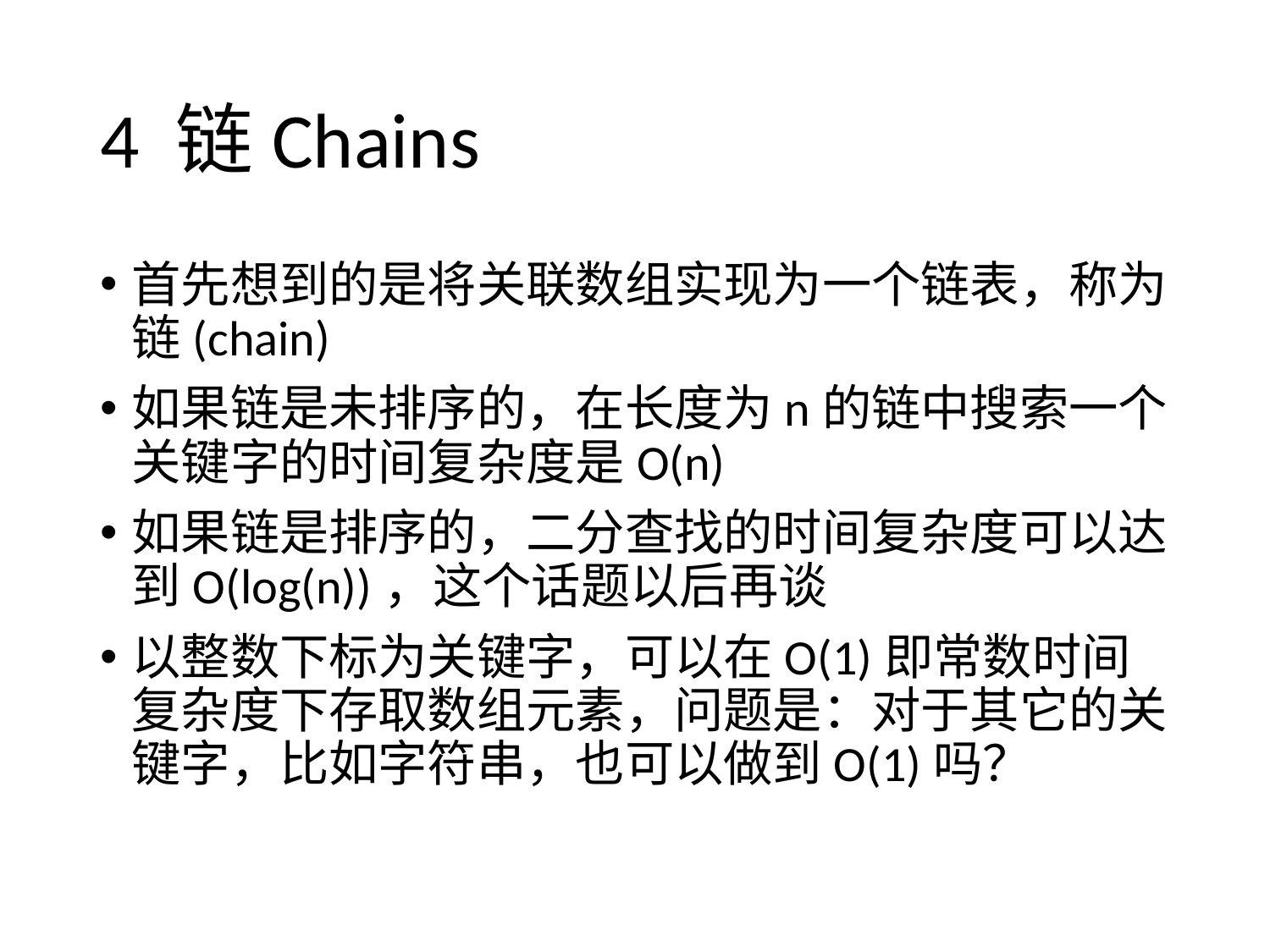

# 4 链Chains
首先想到的是将关联数组实现为一个链表，称为链(chain)
如果链是未排序的，在长度为n的链中搜索一个关键字的时间复杂度是O(n)
如果链是排序的，二分查找的时间复杂度可以达到O(log(n))，这个话题以后再谈
以整数下标为关键字，可以在O(1)即常数时间复杂度下存取数组元素，问题是：对于其它的关键字，比如字符串，也可以做到O(1)吗？